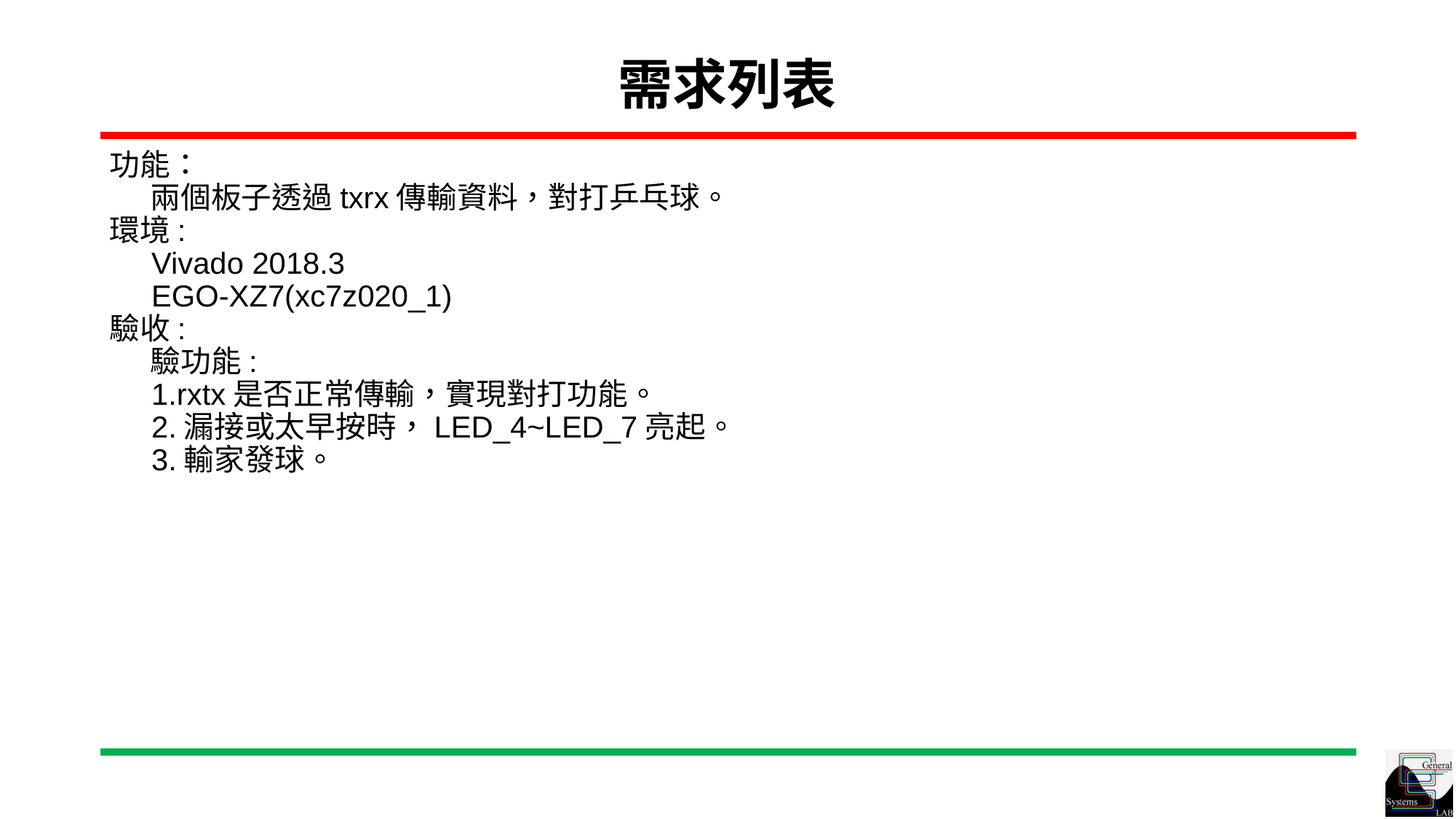

# 需求列表
功能：
     兩個板子透過txrx傳輸資料，對打乒乓球。
環境:
     Vivado 2018.3
     EGO-XZ7(xc7z020_1)
驗收:
     驗功能:
     1.rxtx是否正常傳輸，實現對打功能。
     2.漏接或太早按時，LED_4~LED_7亮起。
     3.輸家發球。